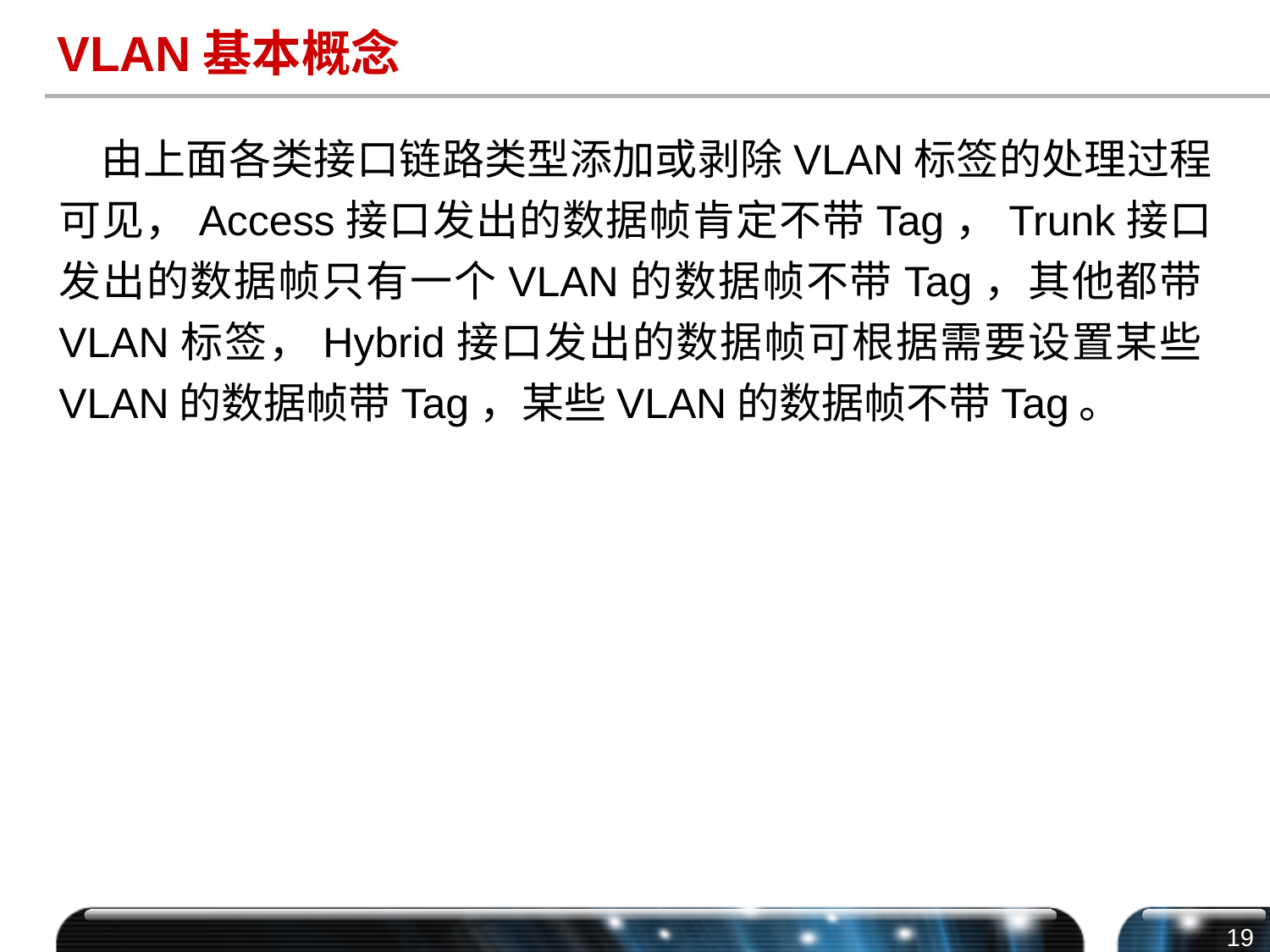

# VLAN基本概念
由上面各类接口链路类型添加或剥除VLAN标签的处理过程可见，Access接口发出的数据帧肯定不带Tag，Trunk接口发出的数据帧只有一个VLAN的数据帧不带Tag，其他都带VLAN标签，Hybrid接口发出的数据帧可根据需要设置某些VLAN的数据帧带Tag，某些VLAN的数据帧不带Tag。